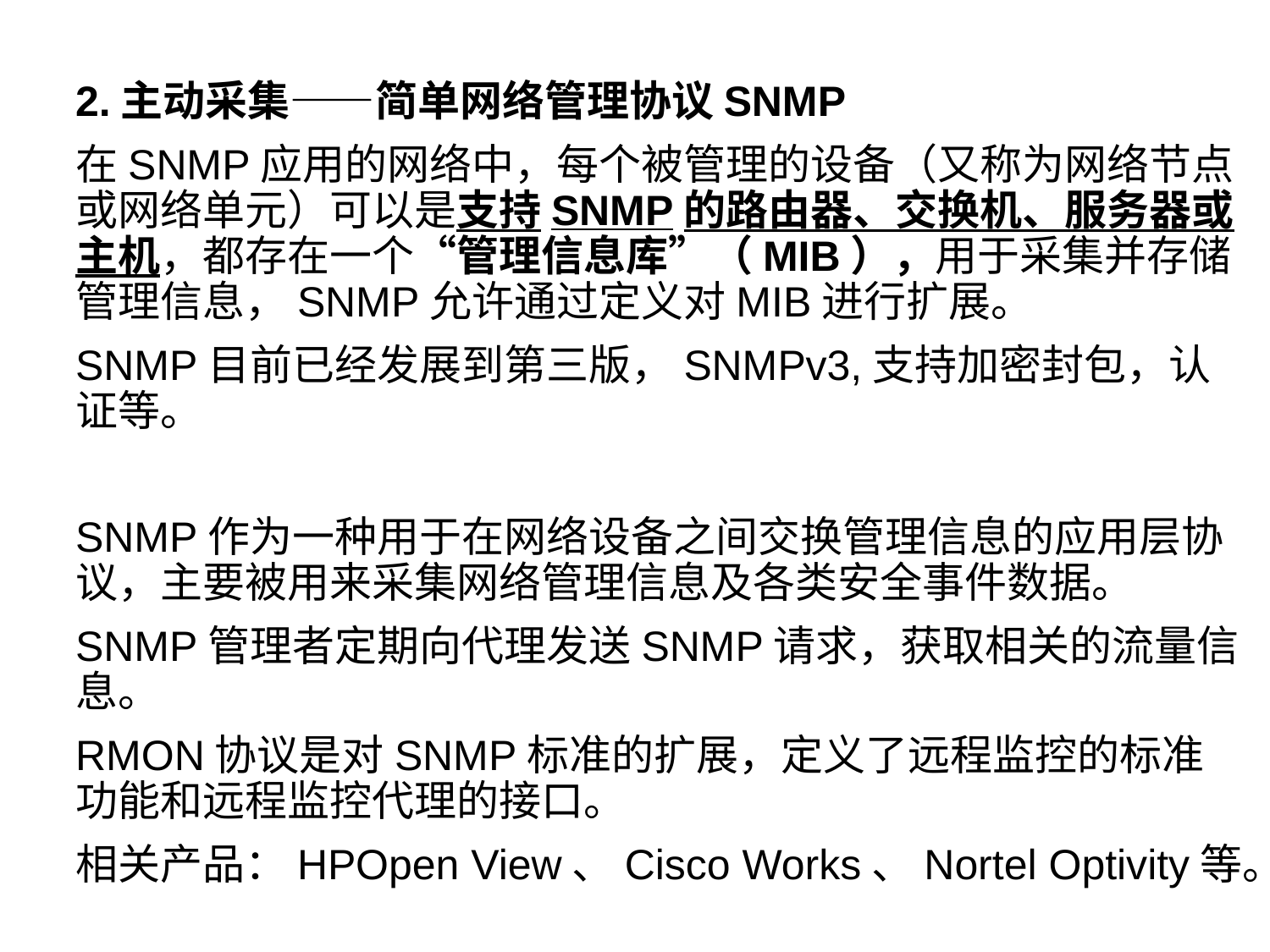

2.主动采集——简单网络管理协议SNMP
在SNMP应用的网络中，每个被管理的设备（又称为网络节点或网络单元）可以是支持SNMP的路由器、交换机、服务器或主机，都存在一个“管理信息库”（MIB），用于采集并存储管理信息，SNMP允许通过定义对MIB进行扩展。
SNMP目前已经发展到第三版，SNMPv3,支持加密封包，认证等。

SNMP作为一种用于在网络设备之间交换管理信息的应用层协议，主要被用来采集网络管理信息及各类安全事件数据。
SNMP管理者定期向代理发送SNMP请求，获取相关的流量信息。
RMON协议是对SNMP标准的扩展，定义了远程监控的标准功能和远程监控代理的接口。
相关产品：HPOpen View、Cisco Works、Nortel Optivity等。